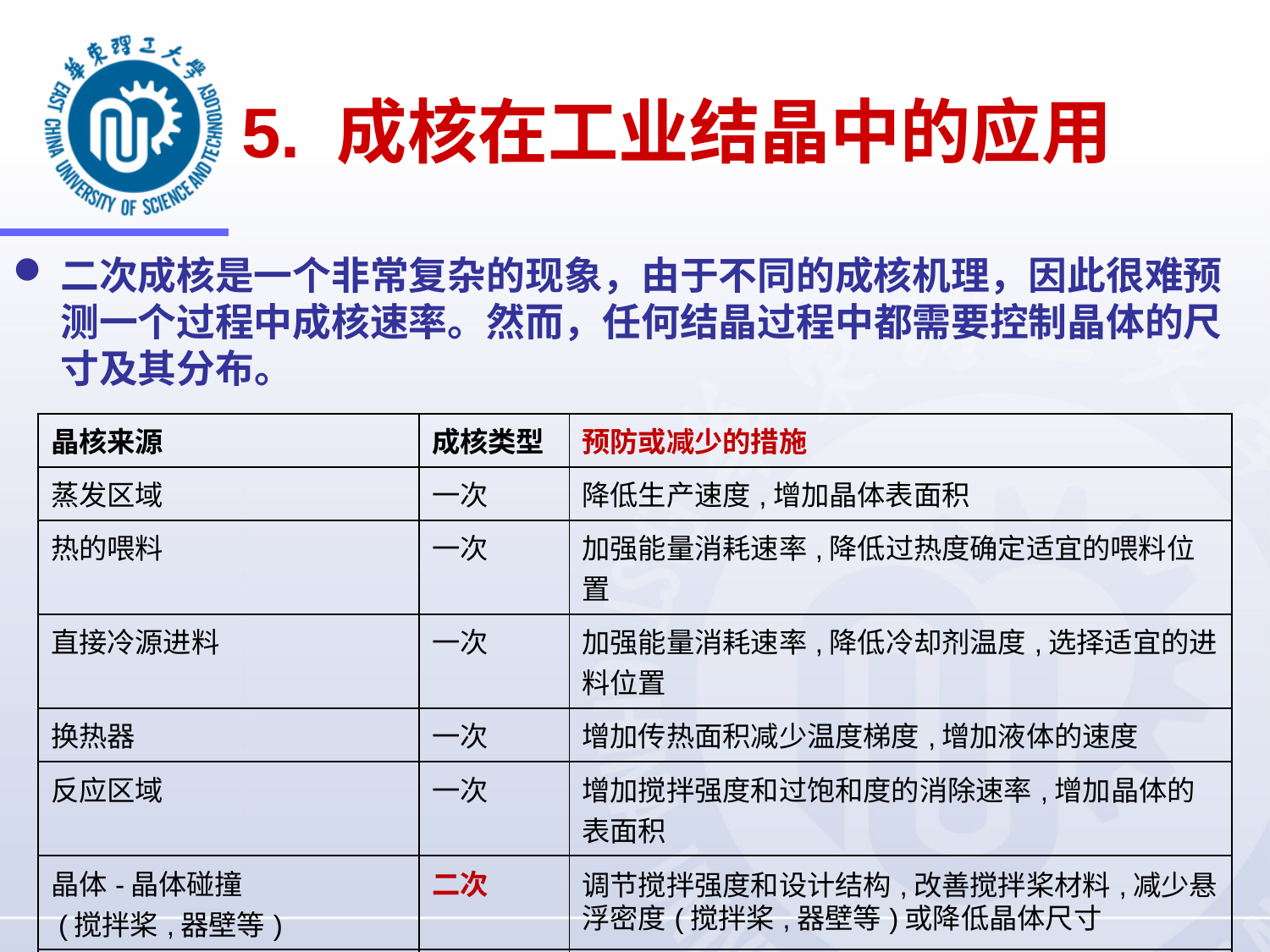

# 5. 成核在工业结晶中的应用
二次成核是一个非常复杂的现象，由于不同的成核机理，因此很难预测一个过程中成核速率。然而，任何结晶过程中都需要控制晶体的尺寸及其分布。

| 晶核来源 | 成核类型 | 预防或减少的措施 |
| --- | --- | --- |
| 蒸发区域 | 一次 | 降低生产速度,增加晶体表面积 |
| 热的喂料 | 一次 | 加强能量消耗速率,降低过热度确定适宜的喂料位置 |
| 直接冷源进料 | 一次 | 加强能量消耗速率,降低冷却剂温度,选择适宜的进料位置 |
| 换热器 | 一次 | 增加传热面积减少温度梯度,增加液体的速度 |
| 反应区域 | 一次 | 增加搅拌强度和过饱和度的消除速率,增加晶体的表面积 |
| 晶体-晶体碰撞 (搅拌桨,器壁等) | 二次 | 调节搅拌强度和设计结构,改善搅拌桨材料,减少悬浮密度(搅拌桨,器壁等)或降低晶体尺寸 |
| 晶体-溶液间作用 | 二次 | 减少喷射流,研究杂质的影响,防止结垢 |